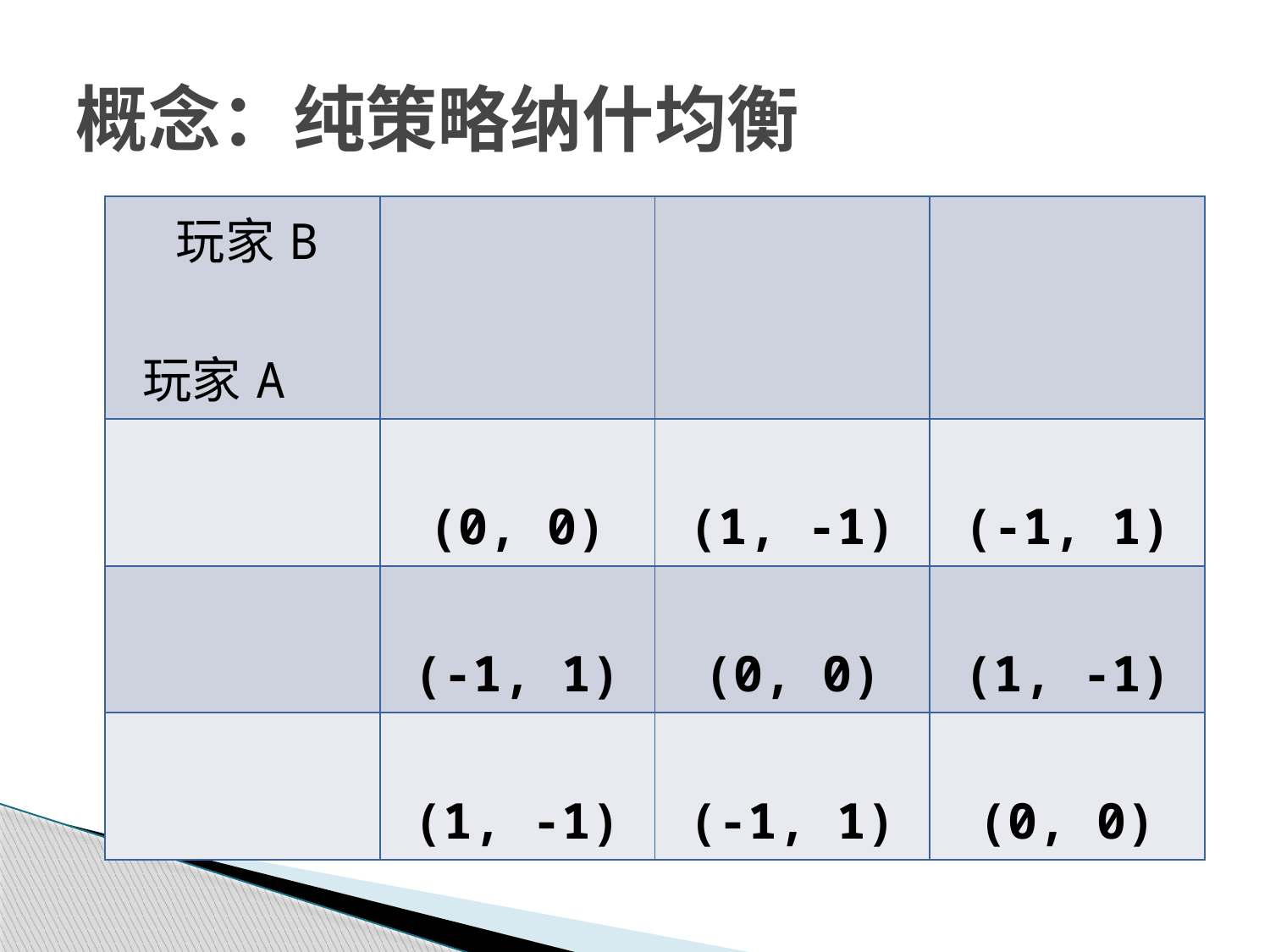

# 概念：纯策略纳什均衡
| 玩家B 玩家A |  |  |  |
| --- | --- | --- | --- |
|  | (0, 0) | (1, -1) | (-1, 1) |
|  | (-1, 1) | (0, 0) | (1, -1) |
|  | (1, -1) | (-1, 1) | (0, 0) |